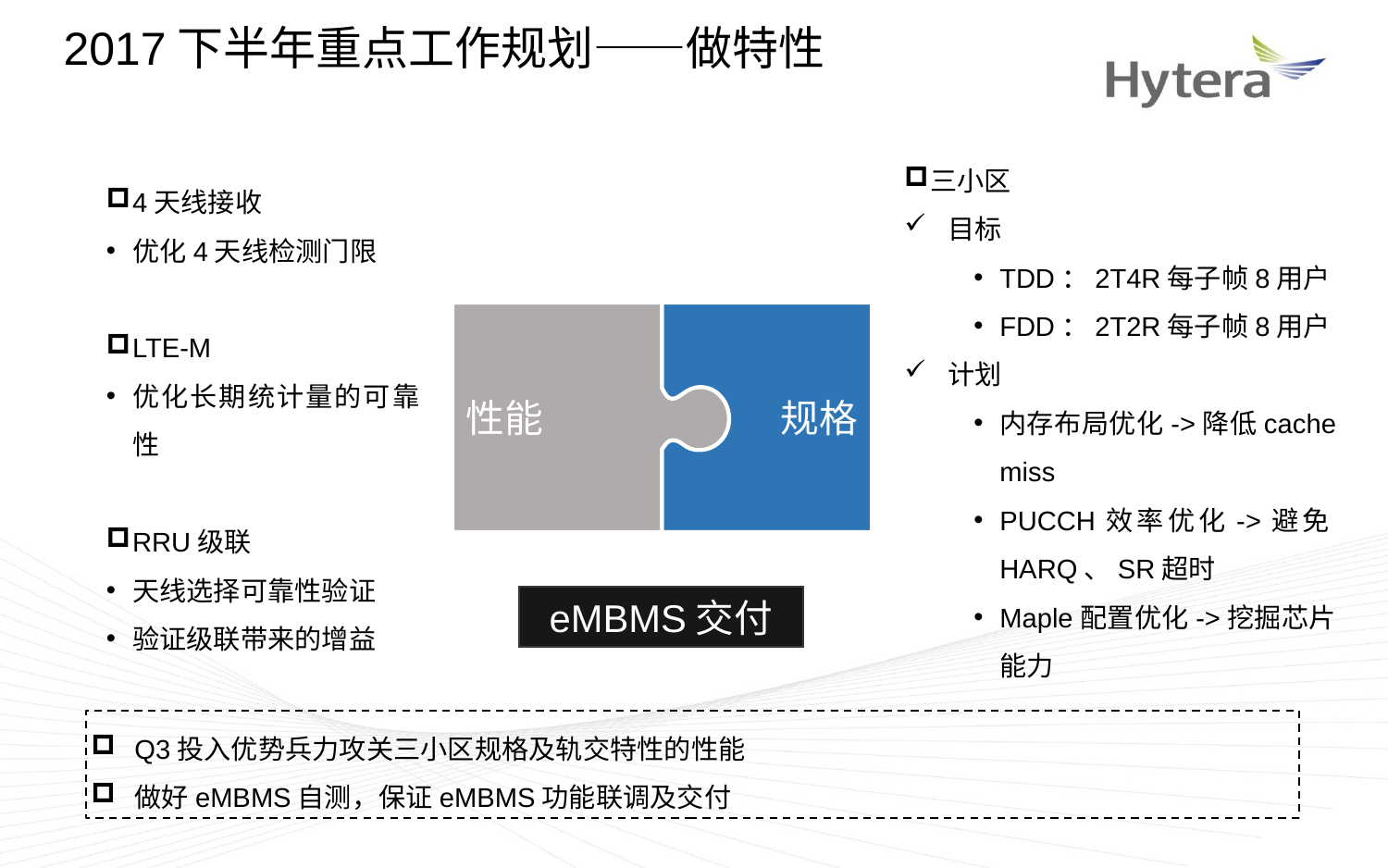

2017下半年重点工作规划——做特性
三小区
目标
TDD：2T4R每子帧8用户
FDD：2T2R每子帧8用户
计划
内存布局优化->降低cache miss
PUCCH效率优化->避免HARQ、SR超时
Maple配置优化->挖掘芯片能力
4天线接收
优化4天线检测门限

LTE-M
优化长期统计量的可靠性

RRU级联
天线选择可靠性验证
验证级联带来的增益
性能
规格
eMBMS交付
Q3投入优势兵力攻关三小区规格及轨交特性的性能
做好eMBMS自测，保证eMBMS功能联调及交付